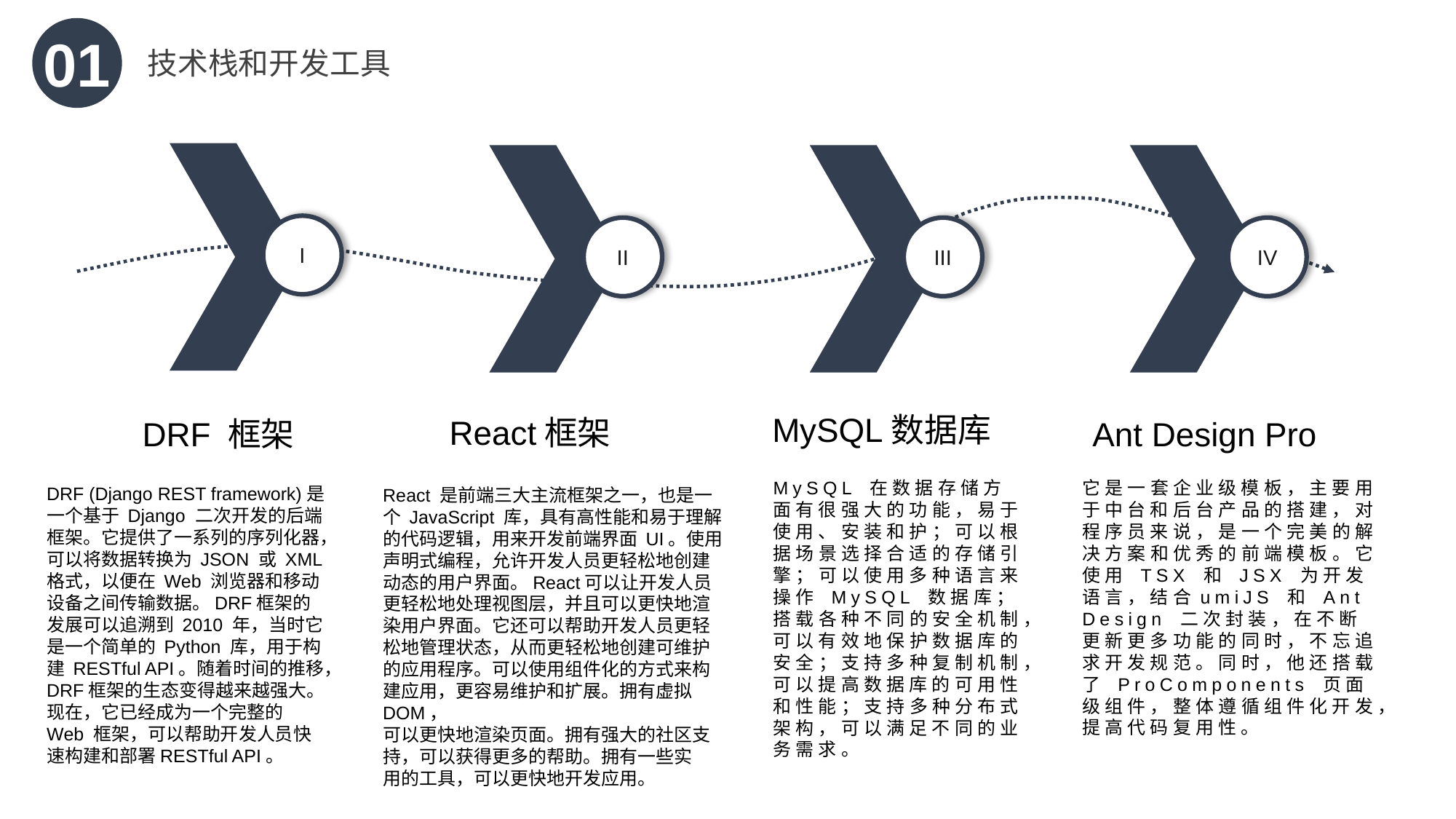

01
技术栈和开发工具

I

II

III

IV

MySQL数据库
React框架
DRF 框架
Ant Design Pro
MySQL 在数据存储方面有很强大的功能，易于使用、安装和护；可以根据场景选择合适的存储引擎；可以使用多种语言来操作 MySQL 数据库；搭载各种不同的安全机制，可以有效地保护数据库的安全；支持多种复制机制，可以提高数据库的可用性和性能；支持多种分布式架构，可以满足不同的业务需求。
它是一套企业级模板，主要用于中台和后台产品的搭建，对程序员来说，是一个完美的解决方案和优秀的前端模板。它使用 TSX 和 JSX 为开发语言，结合umiJS 和 Ant Design 二次封装，在不断更新更多功能的同时，不忘追求开发规范。同时，他还搭载了 ProComponents 页面级组件，整体遵循组件化开发，提高代码复用性。
DRF (Django REST framework)是一个基于 Django 二次开发的后端框架。它提供了一系列的序列化器，可以将数据转换为 JSON 或 XML 格式，以便在 Web 浏览器和移动设备之间传输数据。DRF框架的发展可以追溯到 2010 年，当时它是一个简单的 Python 库，用于构建 RESTful API。随着时间的推移，DRF框架的生态变得越来越强大。现在，它已经成为一个完整的 Web 框架，可以帮助开发人员快速构建和部署RESTful API。
React 是前端三大主流框架之一，也是一个 JavaScript 库，具有高性能和易于理解的代码逻辑，用来开发前端界面 UI。使用声明式编程，允许开发人员更轻松地创建动态的用户界面。React可以让开发人员更轻松地处理视图层，并且可以更快地渲染用户界面。它还可以帮助开发人员更轻松地管理状态，从而更轻松地创建可维护的应用程序。可以使用组件化的方式来构建应用，更容易维护和扩展。拥有虚拟DOM，
可以更快地渲染页面。拥有强大的社区支持，可以获得更多的帮助。拥有一些实
用的工具，可以更快地开发应用。